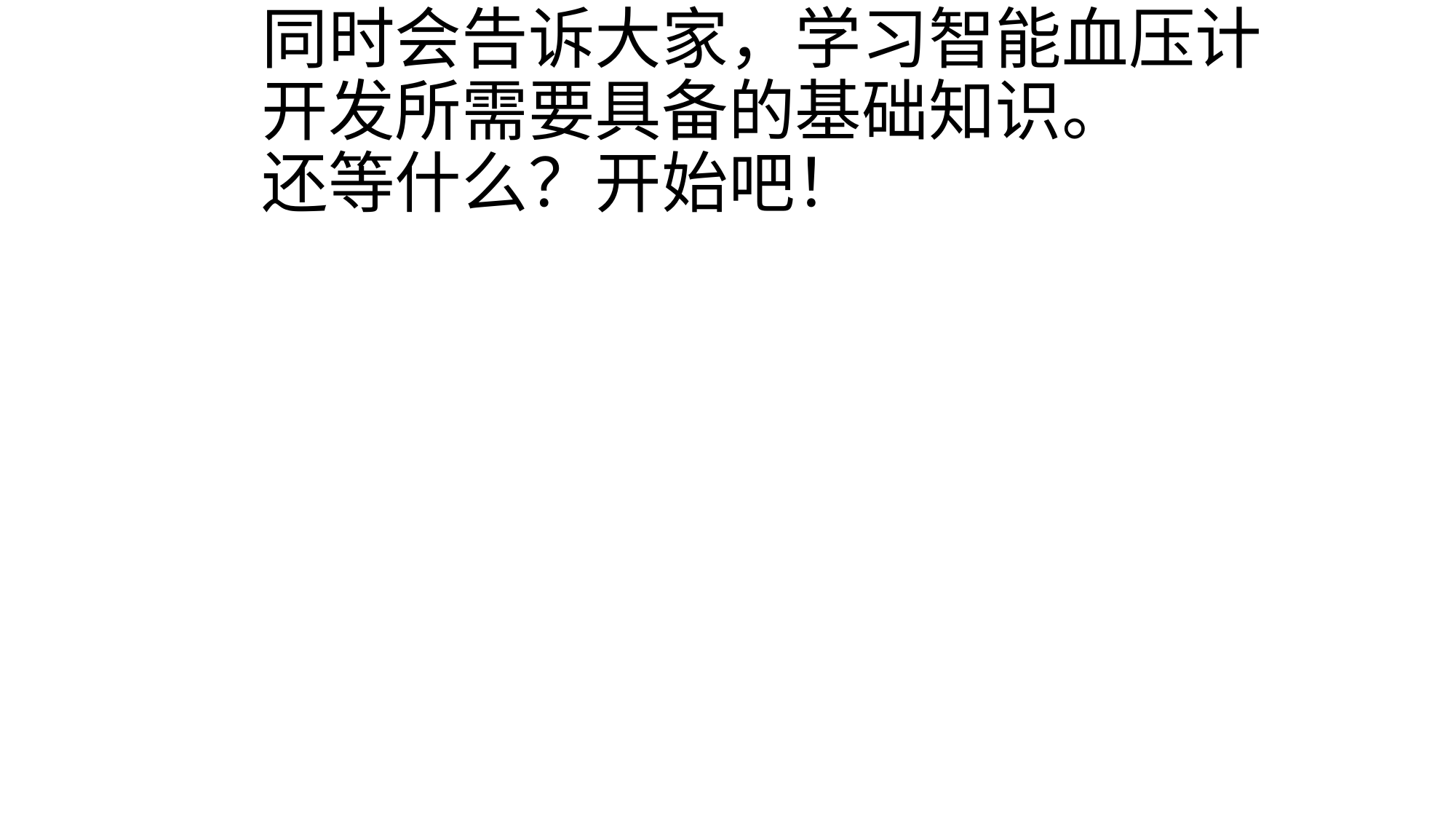

# 同时会告诉大家，学习智能血压计开发所需要具备的基础知识。 还等什么？开始吧！